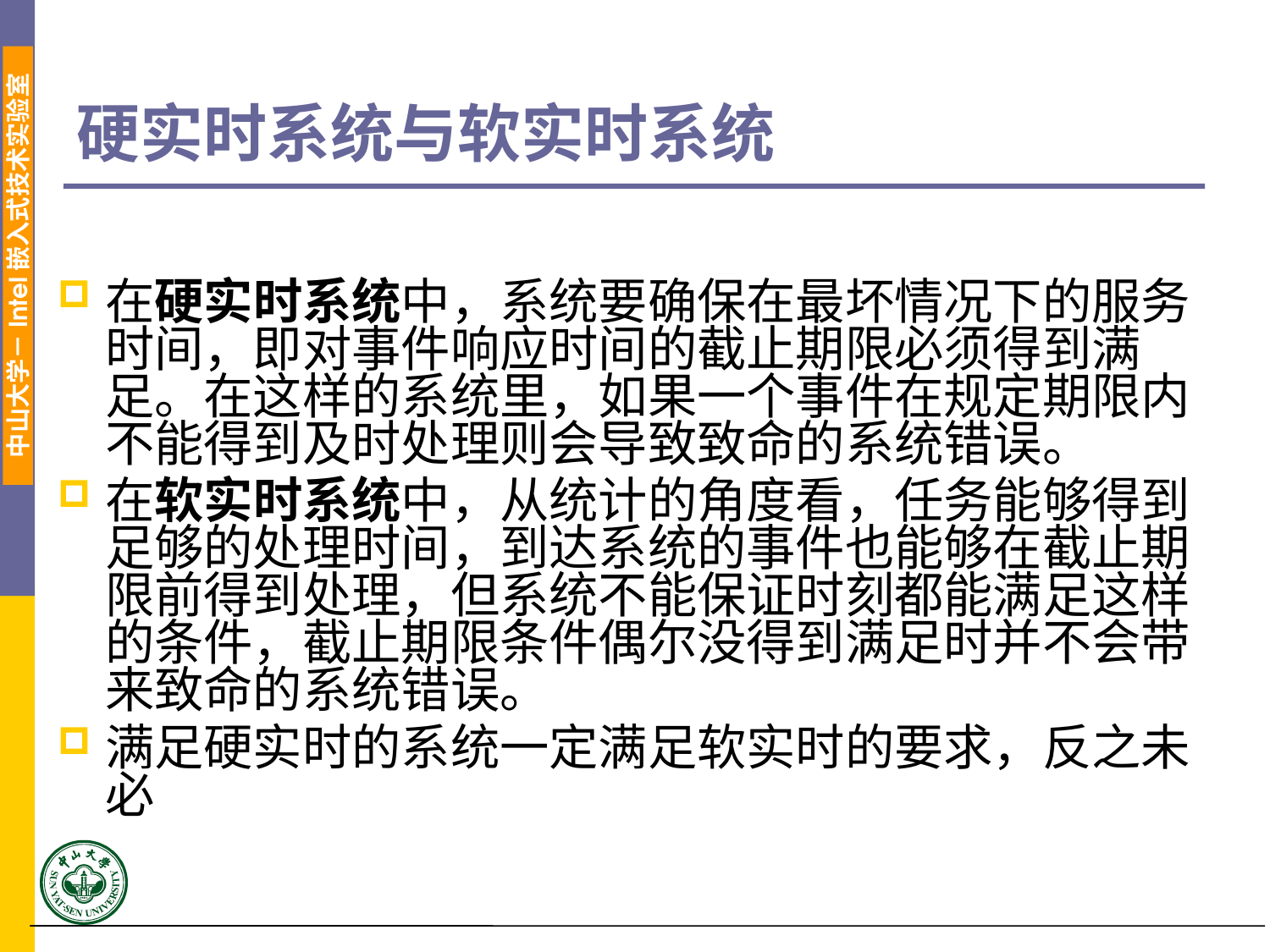

# 硬实时系统与软实时系统
在硬实时系统中，系统要确保在最坏情况下的服务时间，即对事件响应时间的截止期限必须得到满足。在这样的系统里，如果一个事件在规定期限内不能得到及时处理则会导致致命的系统错误。
在软实时系统中，从统计的角度看，任务能够得到足够的处理时间，到达系统的事件也能够在截止期限前得到处理，但系统不能保证时刻都能满足这样的条件，截止期限条件偶尔没得到满足时并不会带来致命的系统错误。
满足硬实时的系统一定满足软实时的要求，反之未必